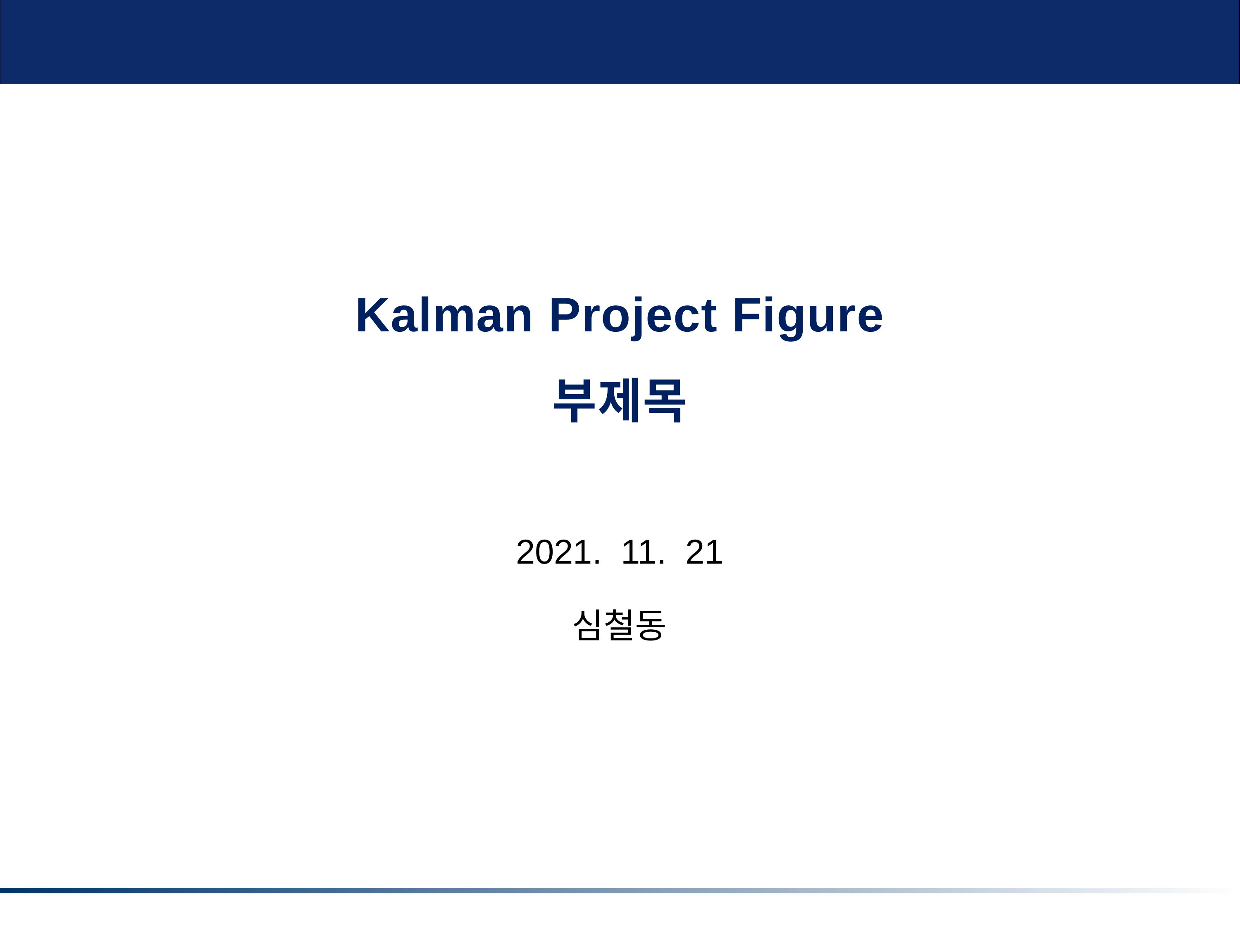

Kalman Project Figure
부제목
2021.  11.  21
심철동